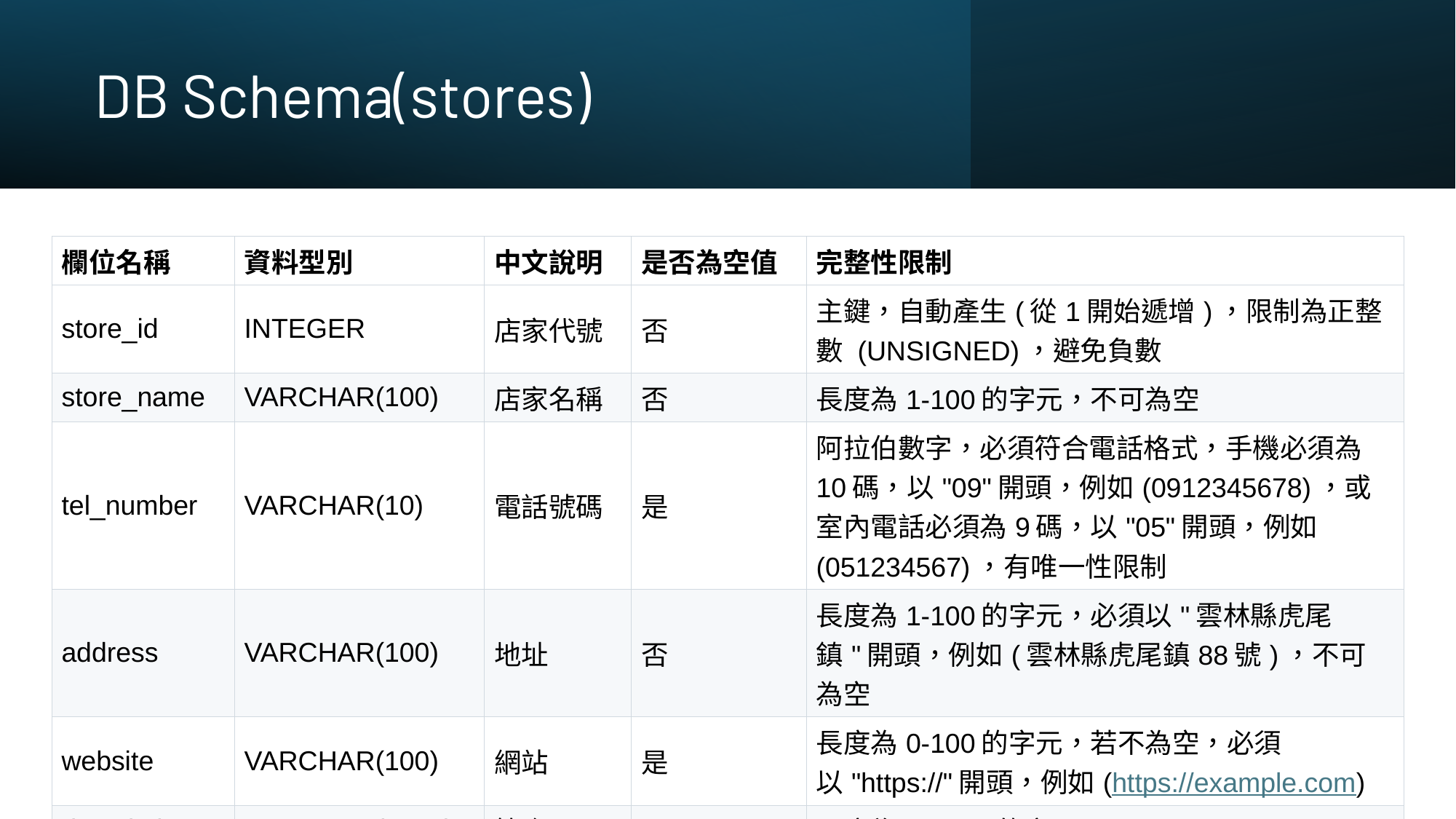

# DB Schema(stores)
| 欄位名稱 | 資料型別 | 中文說明 | 是否為空值 | 完整性限制 |
| --- | --- | --- | --- | --- |
| store\_id | INTEGER | 店家代號 | 否 | 主鍵，自動產生(從1開始遞增)，限制為正整數 (UNSIGNED)，避免負數 |
| store\_name | VARCHAR(100) | 店家名稱 | 否 | 長度為1-100的字元，不可為空 |
| tel\_number | VARCHAR(10) | 電話號碼 | 是 | 阿拉伯數字，必須符合電話格式，手機必須為10碼，以"09"開頭，例如(0912345678)，或室內電話必須為9碼，以"05"開頭，例如(051234567)，有唯一性限制 |
| address | VARCHAR(100) | 地址 | 否 | 長度為1-100的字元，必須以"雲林縣虎尾鎮"開頭，例如(雲林縣虎尾鎮88號)，不可為空 |
| website | VARCHAR(100) | 網站 | 是 | 長度為0-100的字元，若不為空，必須以"https://"開頭，例如(https://example.com) |
| description | VARCHAR(1000) | 簡介 | 是 | 長度為0-1000的字元 |